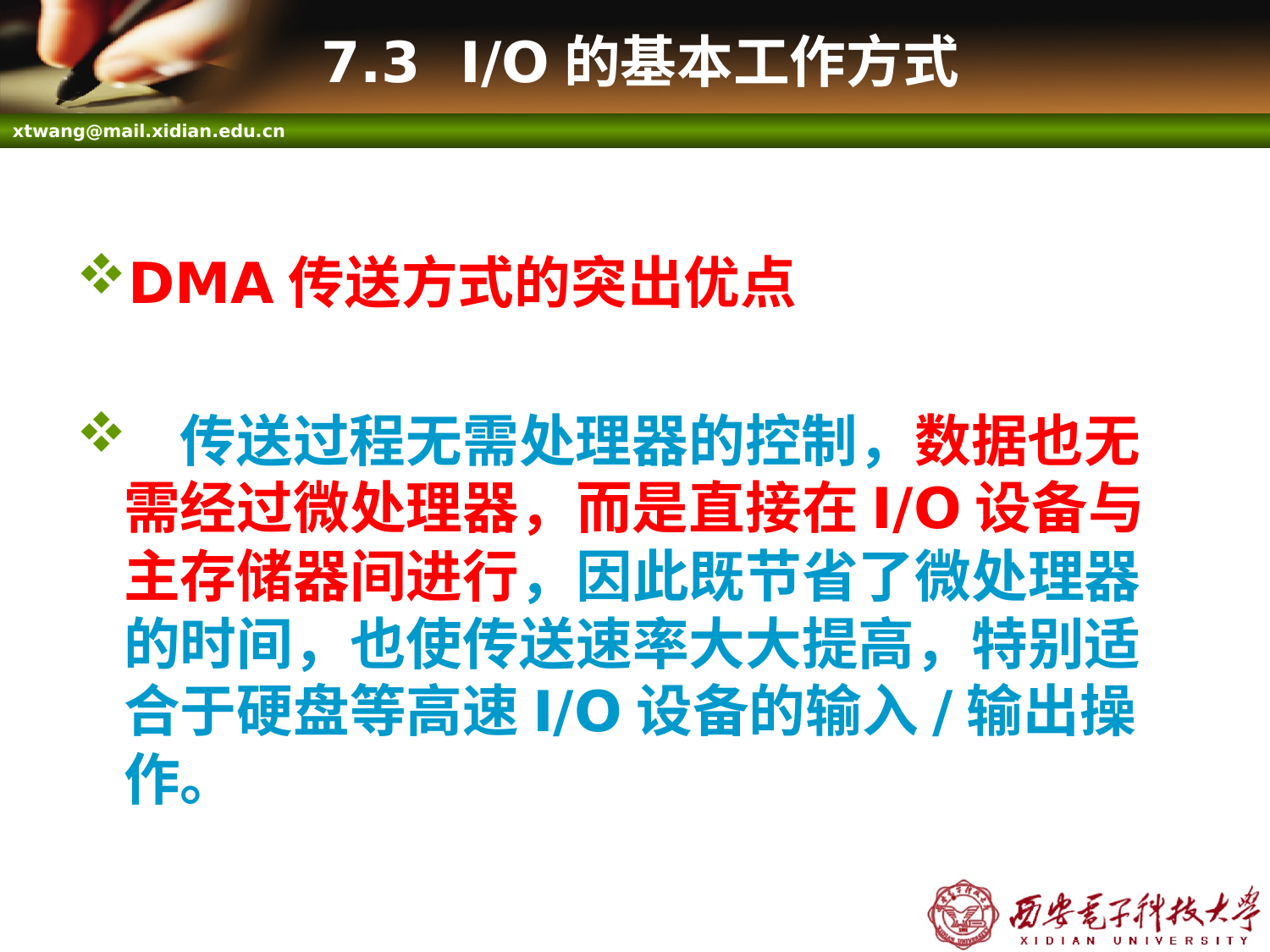

# 7.3  I/O的基本工作方式
DMA传送方式的突出优点

   传送过程无需处理器的控制，数据也无需经过微处理器，而是直接在I/O设备与主存储器间进行，因此既节省了微处理器的时间，也使传送速率大大提高，特别适合于硬盘等高速I/O设备的输入/输出操作。